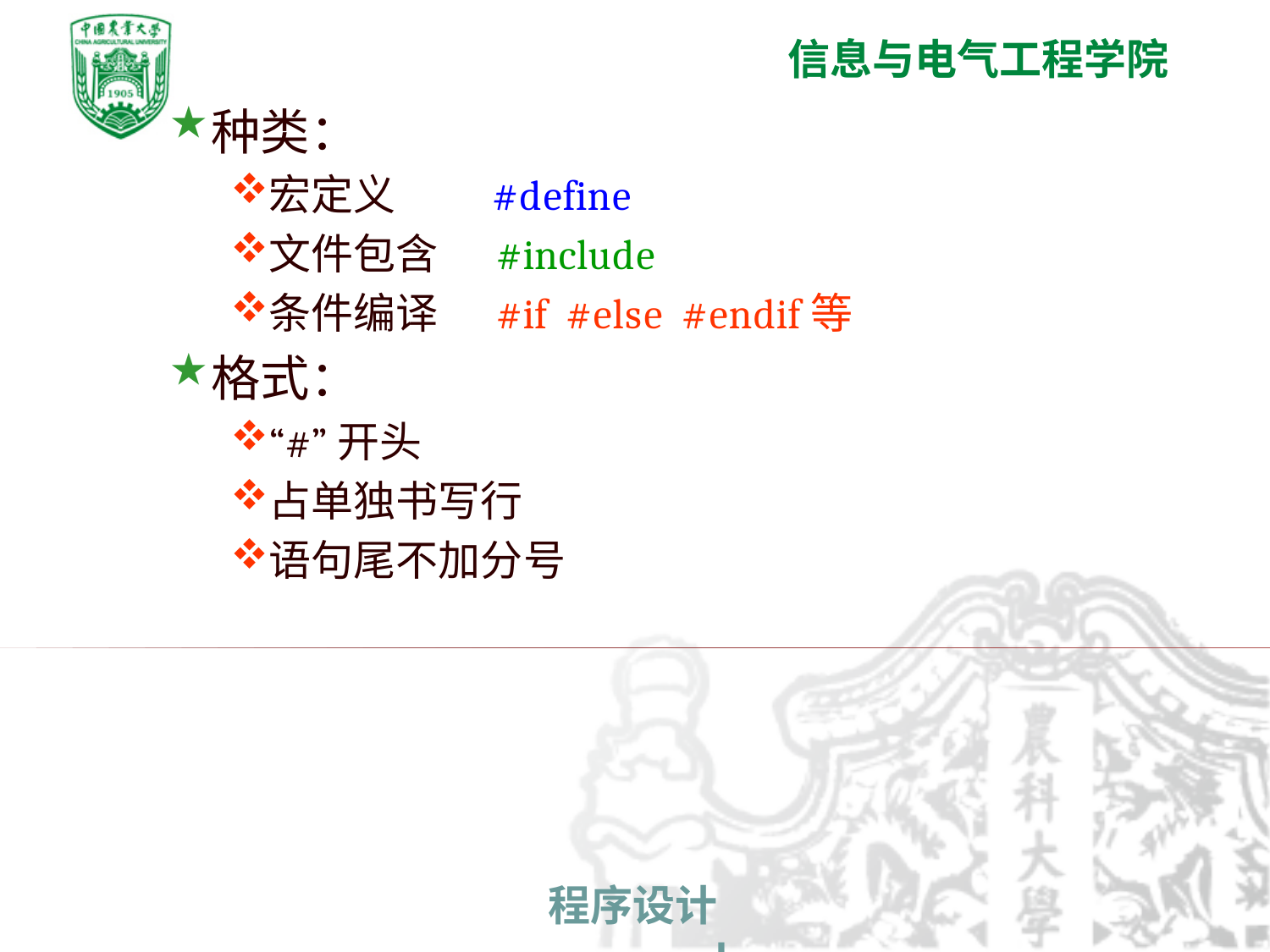

种类：
宏定义         #define
文件包含     #include
条件编译     #if  #else  #endif等
格式：
“#”开头
占单独书写行
语句尾不加分号